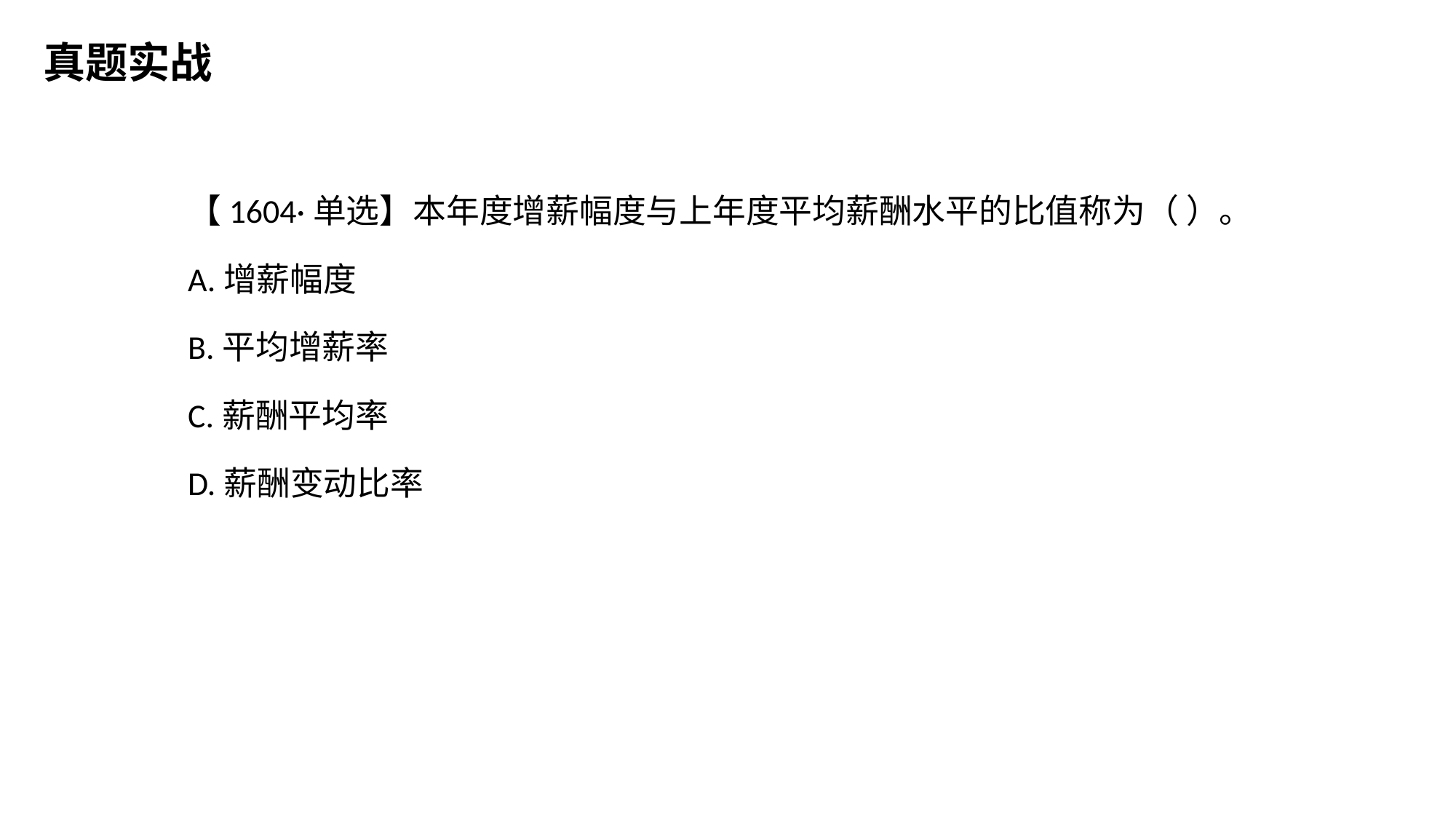

真题实战
【1604·单选】本年度增薪幅度与上年度平均薪酬水平的比值称为（ ）。
A.增薪幅度
B.平均增薪率
C.薪酬平均率
D.薪酬变动比率